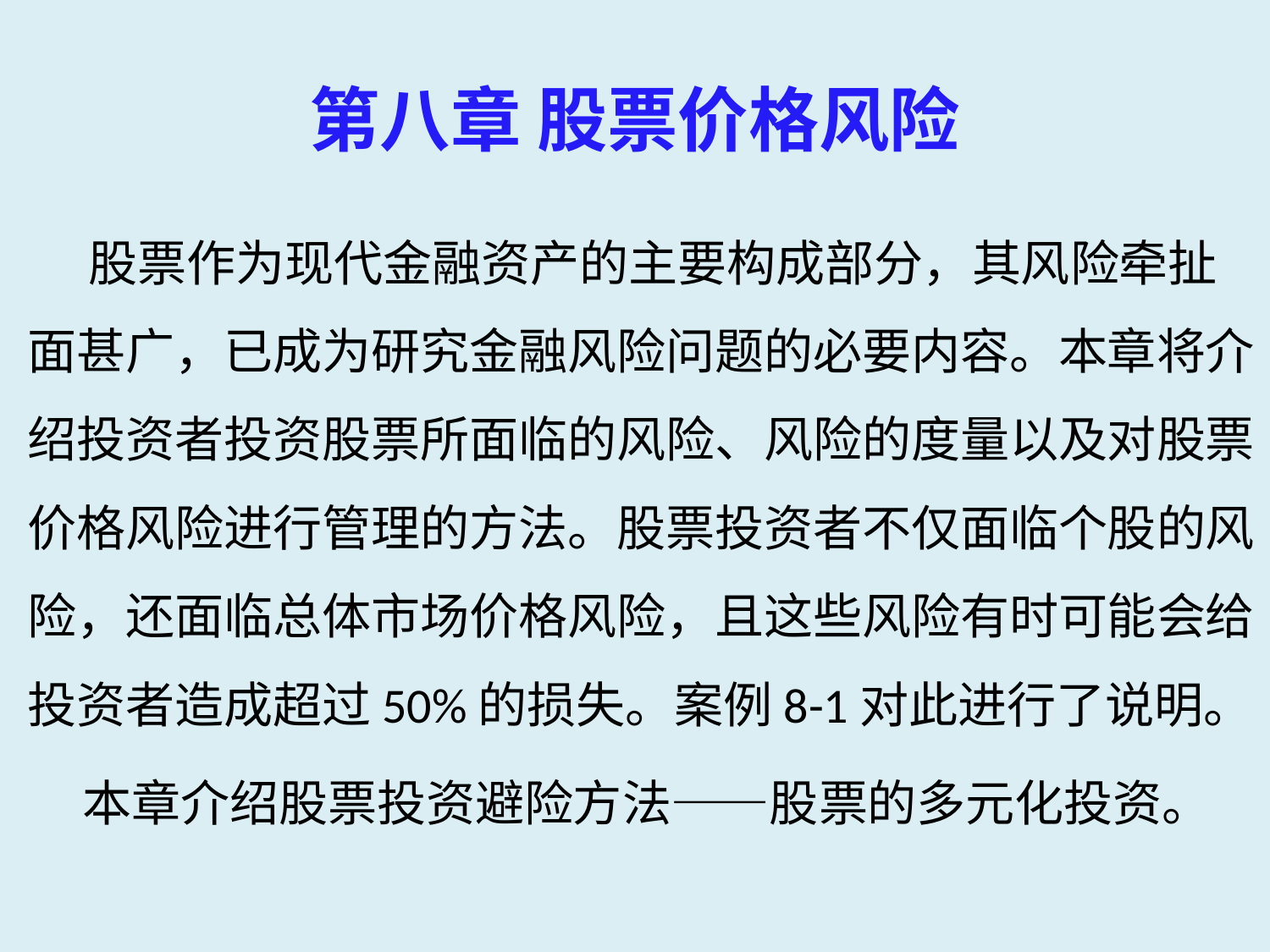

# 第八章 股票价格风险
     股票作为现代金融资产的主要构成部分，其风险牵扯面甚广，已成为研究金融风险问题的必要内容。本章将介绍投资者投资股票所面临的风险、风险的度量以及对股票价格风险进行管理的方法。股票投资者不仅面临个股的风险，还面临总体市场价格风险，且这些风险有时可能会给投资者造成超过50%的损失。案例8-1对此进行了说明。
    本章介绍股票投资避险方法——股票的多元化投资。